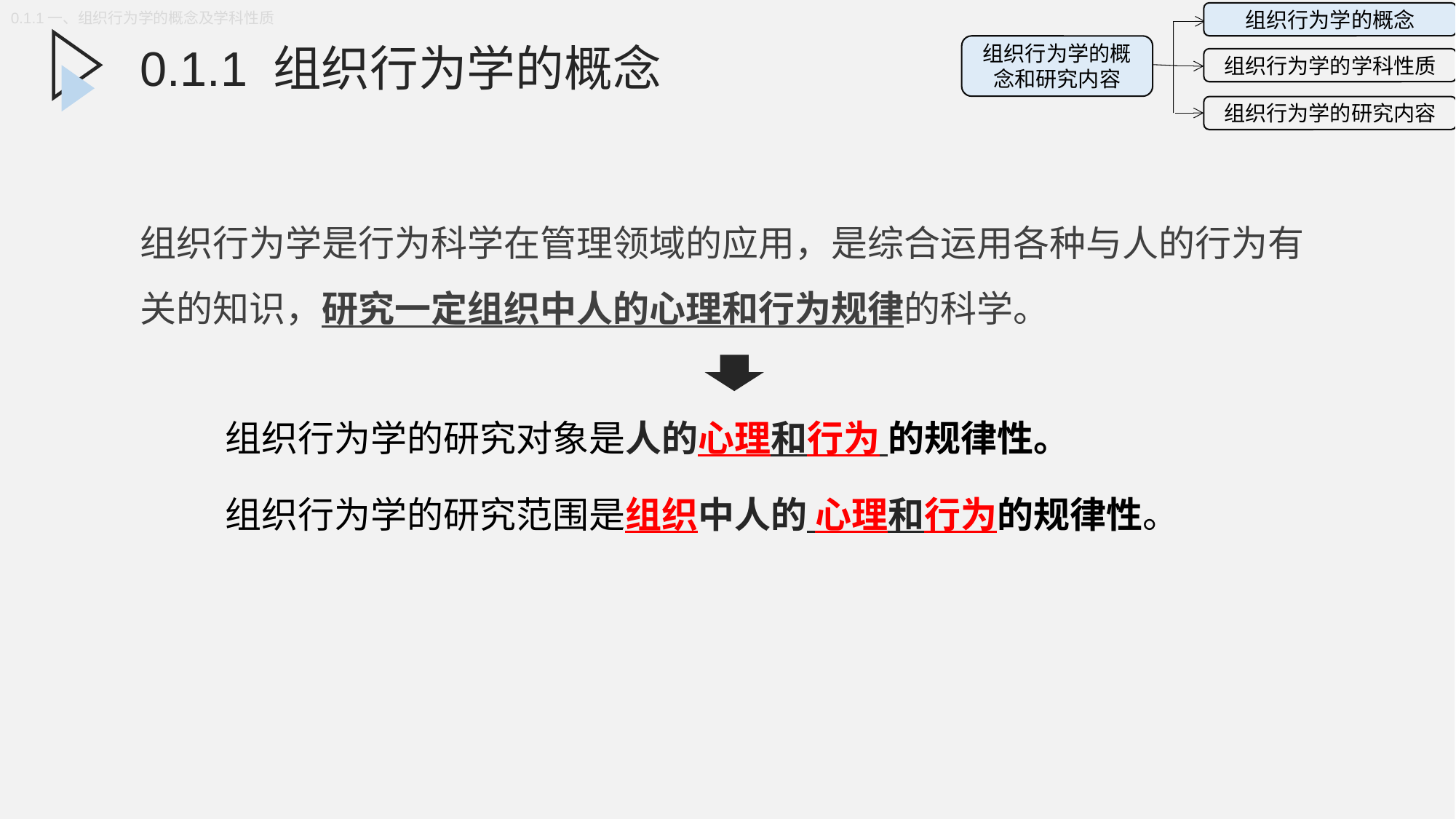

0.1.1一、组织行为学的概念及学科性质
组织行为学的概念
组织行为学的概念和研究内容
组织行为学的学科性质

组织行为学的研究内容
0.1.1 组织行为学的概念
组织行为学是行为科学在管理领域的应用，是综合运用各种与人的行为有关的知识，研究一定组织中人的心理和行为规律的科学。

组织行为学的研究对象是人的心理和行为 的规律性。
组织行为学的研究范围是组织中人的 心理和行为的规律性。